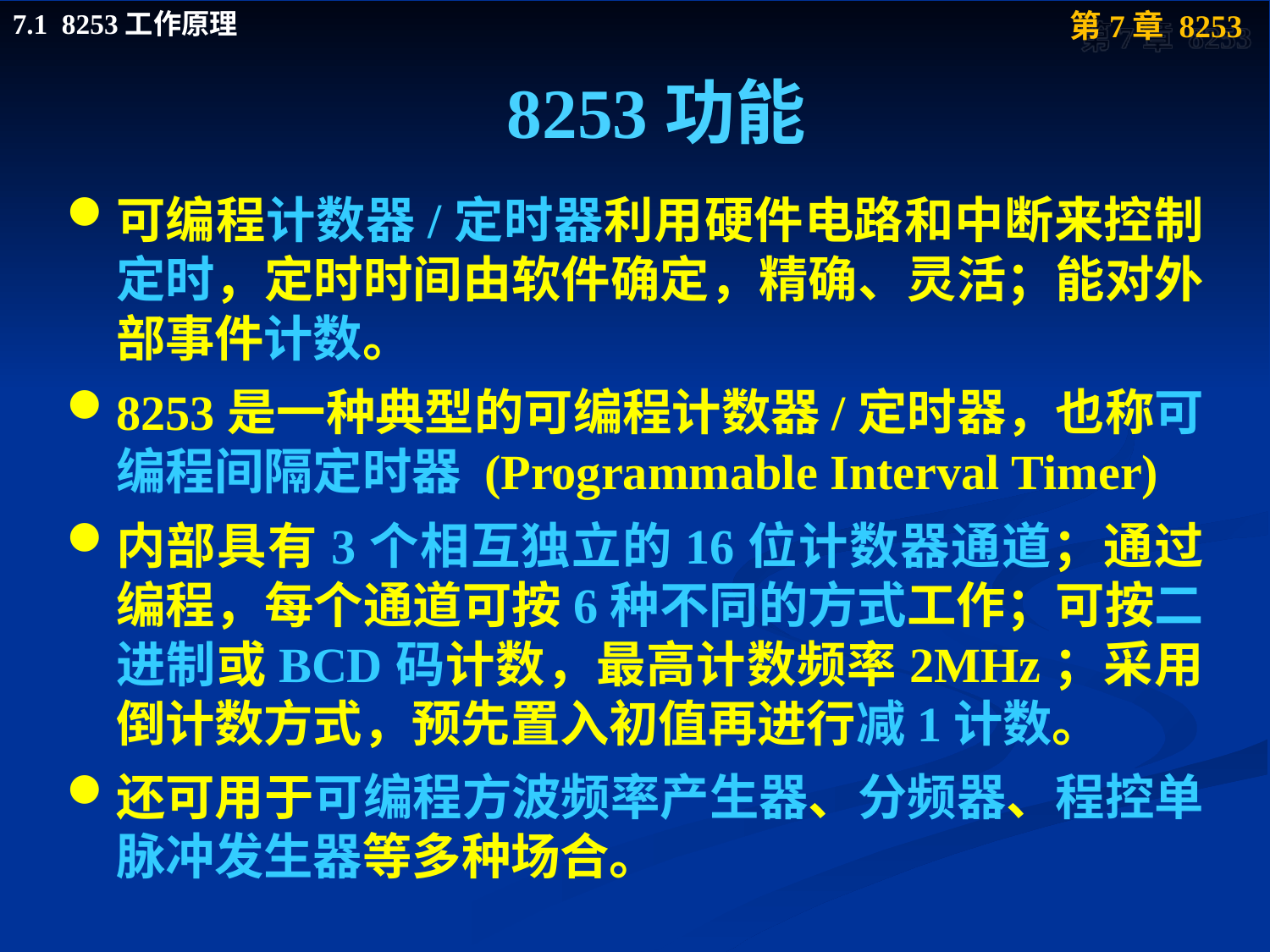

# 8253功能
可编程计数器/定时器利用硬件电路和中断来控制定时，定时时间由软件确定，精确、灵活；能对外部事件计数。
8253是一种典型的可编程计数器/定时器，也称可编程间隔定时器 (Programmable Interval Timer)
内部具有3个相互独立的16位计数器通道；通过编程，每个通道可按6种不同的方式工作；可按二进制或BCD码计数，最高计数频率2MHz；采用倒计数方式，预先置入初值再进行减1计数。
还可用于可编程方波频率产生器、分频器、程控单脉冲发生器等多种场合。